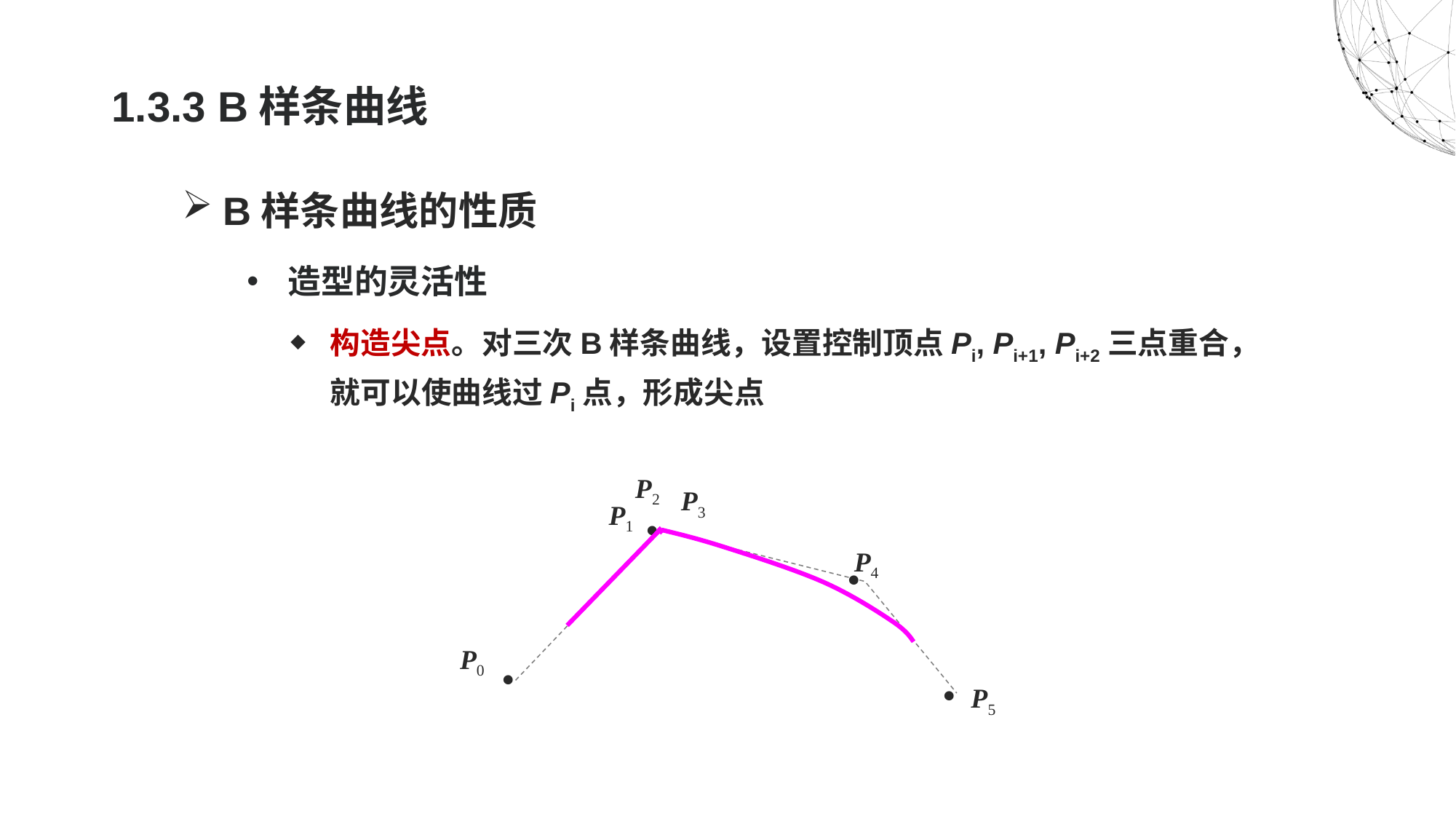

# 1.3.3 B样条曲线
B样条曲线的性质
造型的灵活性
构造尖点。对三次B样条曲线，设置控制顶点Pi, Pi+1, Pi+2三点重合，就可以使曲线过Pi点，形成尖点
P2
P3
P1
•

P4
•
P0
•
•
P5